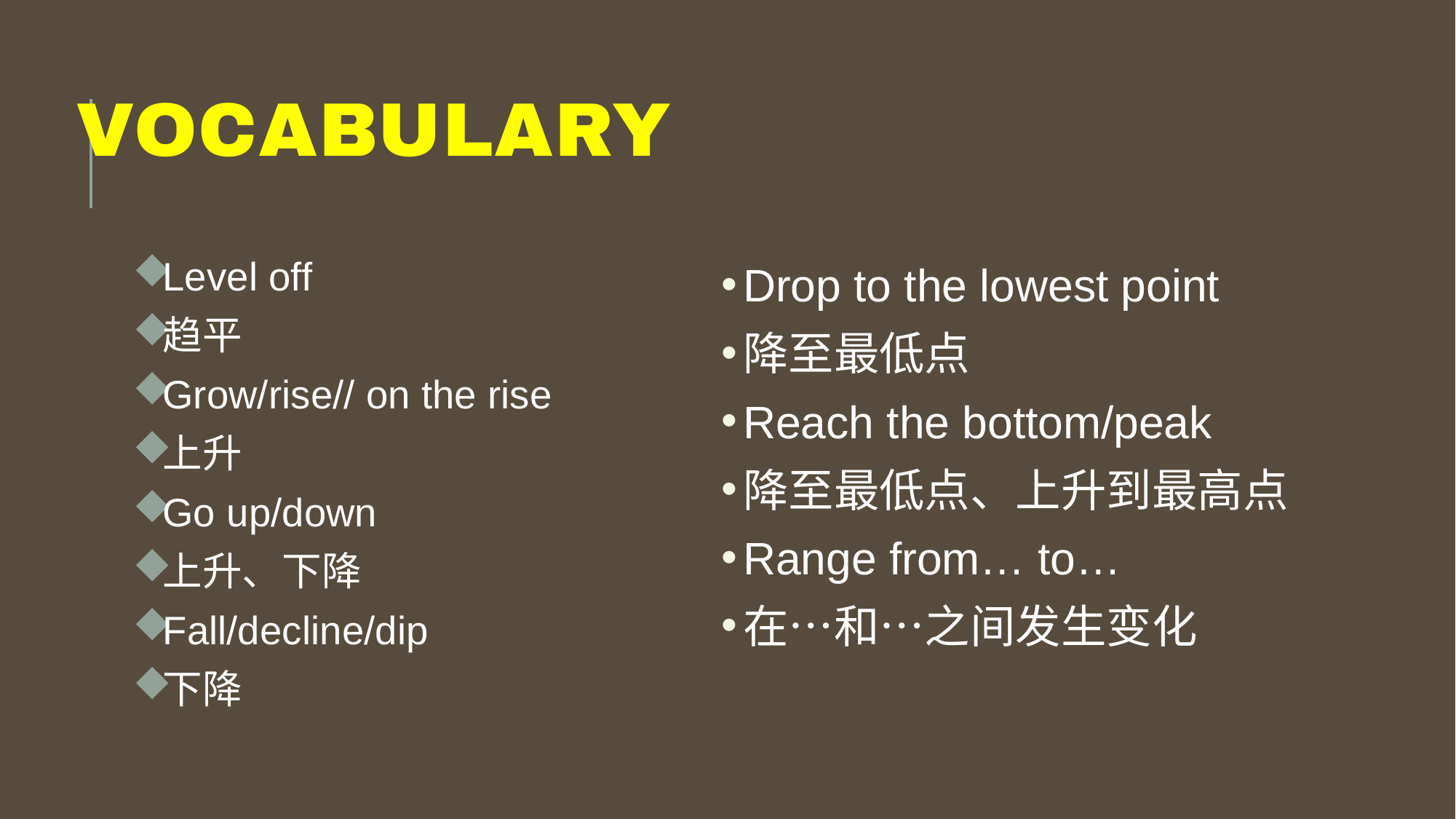

# VOCABULARY
Level off
趋平
Grow/rise// on the rise
上升
Go up/down
上升、下降
Fall/decline/dip
下降

Drop to the lowest point
降至最低点
Reach the bottom/peak
降至最低点、上升到最高点
Range from… to…
在…和…之间发生变化